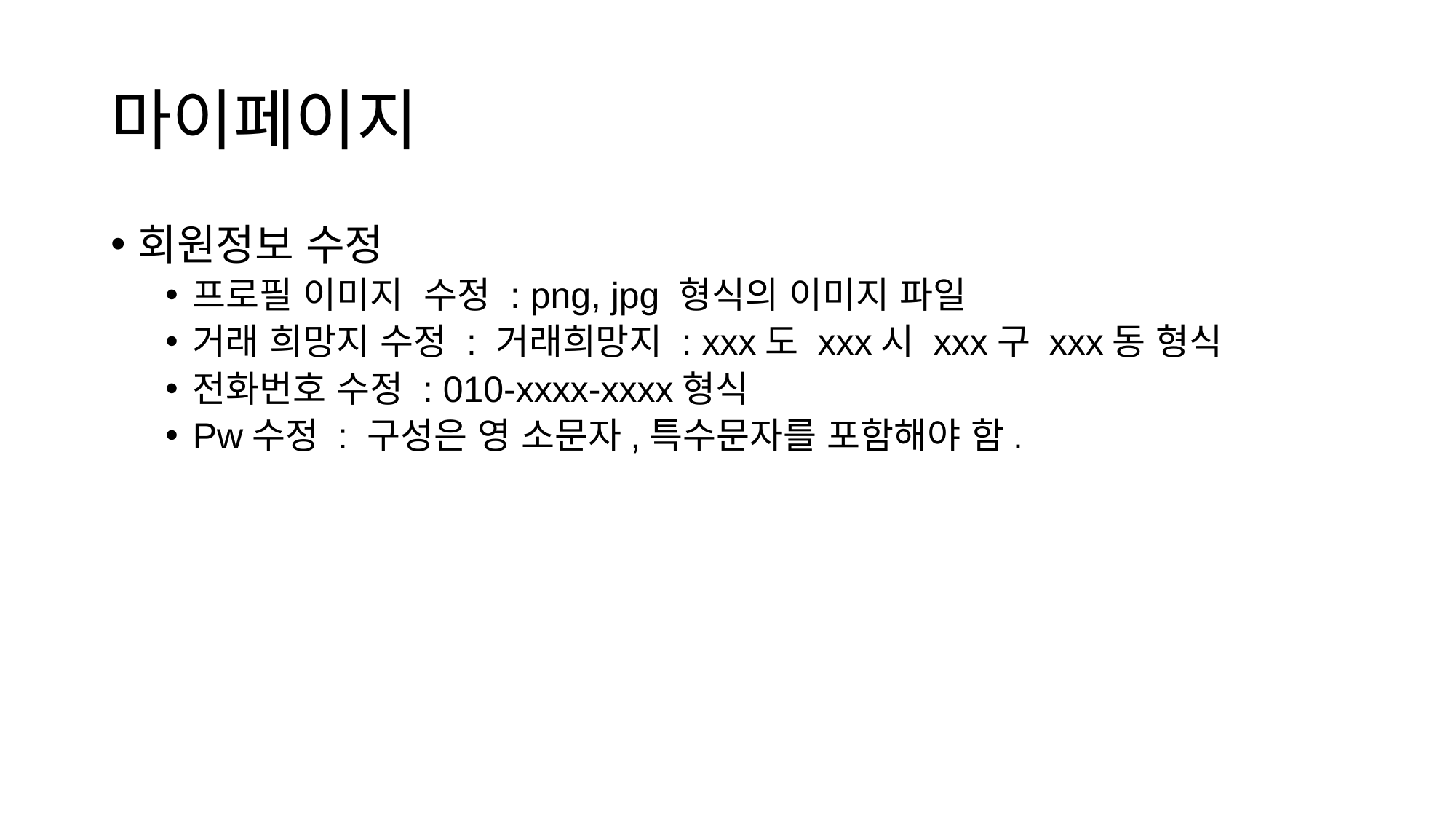

# 마이페이지
회원정보 수정
프로필 이미지  수정 : png, jpg 형식의 이미지 파일
거래 희망지 수정 : 거래희망지 : xxx도 xxx시 xxx구 xxx동 형식
전화번호 수정 : 010-xxxx-xxxx형식
Pw수정 : 구성은 영 소문자,특수문자를 포함해야 함.